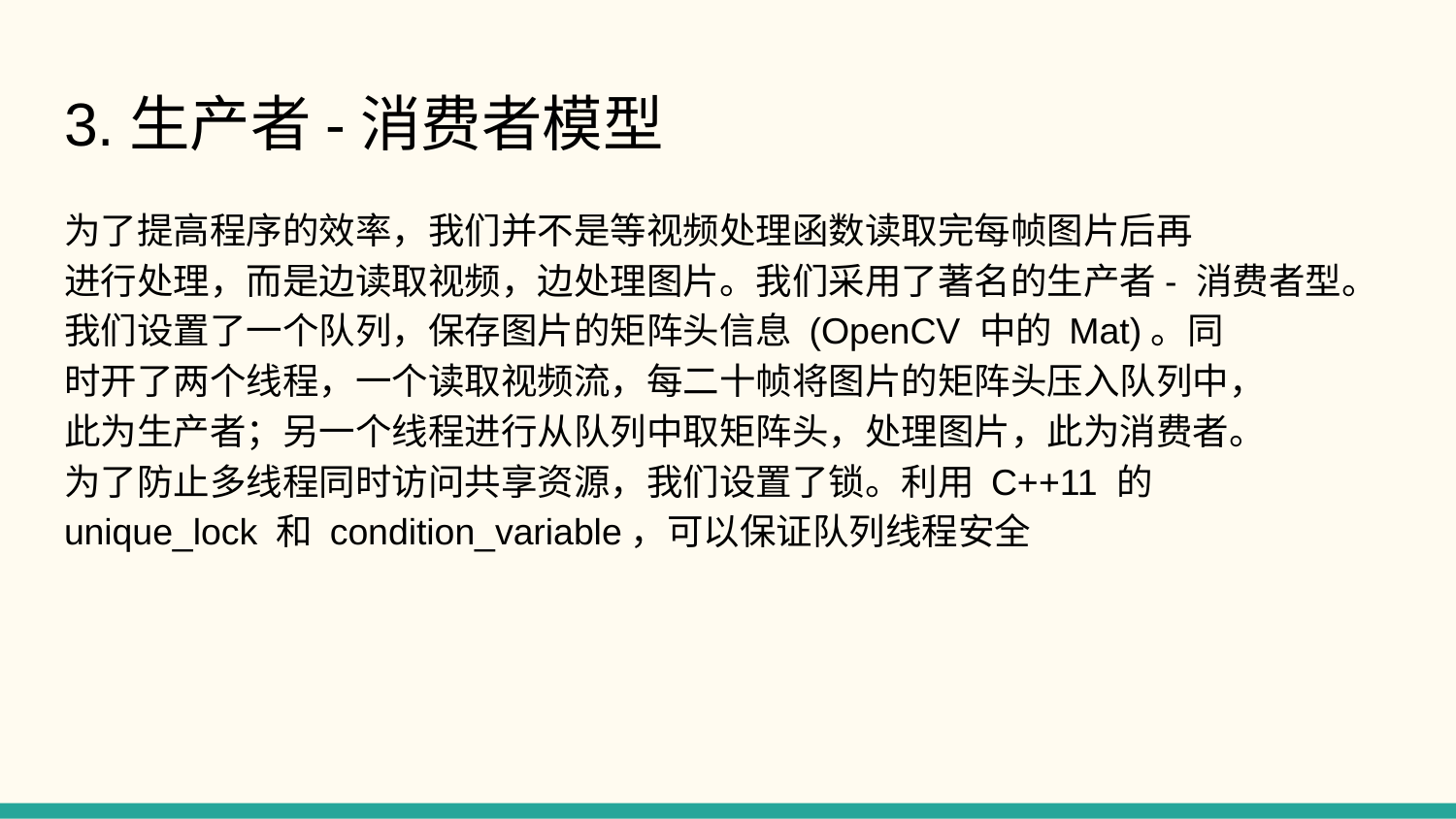

# 3.生产者-消费者模型
为了提高程序的效率，我们并不是等视频处理函数读取完每帧图片后再
进行处理，而是边读取视频，边处理图片。我们采用了著名的生产者- 消费者型。
我们设置了一个队列，保存图片的矩阵头信息 (OpenCV 中的 Mat)。同
时开了两个线程，一个读取视频流，每二十帧将图片的矩阵头压入队列中，
此为生产者；另一个线程进行从队列中取矩阵头，处理图片，此为消费者。
为了防止多线程同时访问共享资源，我们设置了锁。利用 C++11 的
unique_lock 和 condition_variable，可以保证队列线程安全